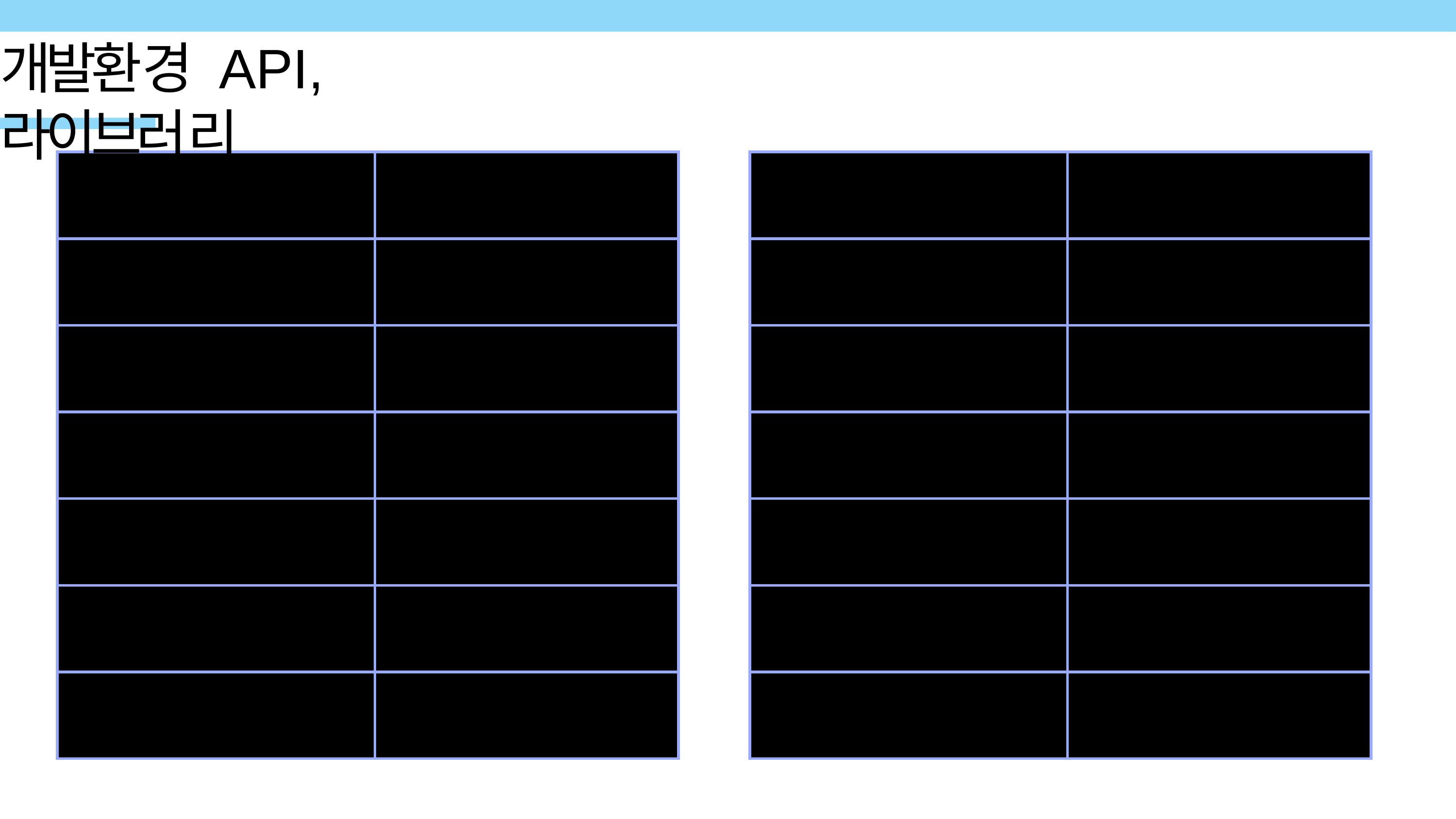

# 개발환경 API, 라이브러리
|  |  |
| --- | --- |
|  |  |
|  |  |
|  |  |
|  |  |
|  |  |
|  |  |
| 구분 | 용도 |
| --- | --- |
| Daum 주소찾기 API | 학교 주소 등록 지원 |
| KAKAO MAP API | 학교 오시는길 컨텐츠 지원 |
| 아임포트 API | 결제 지원 |
| JAVA Mail API | 계정 찾기 인증 지원 |
| slf4j | 로깅 |
| jQuery | HTML 단순화 |
구분

Simple Calendar API
SweetAlert2  Apache POI API  FTP

채널톡API

CK Editor API
용도

학교 일정 컨텐츠 지원

알림창
엑셀 입/출력 지원  대용량 파일 전송  1:1 문의 지원

텍스트 편집 기능 지원